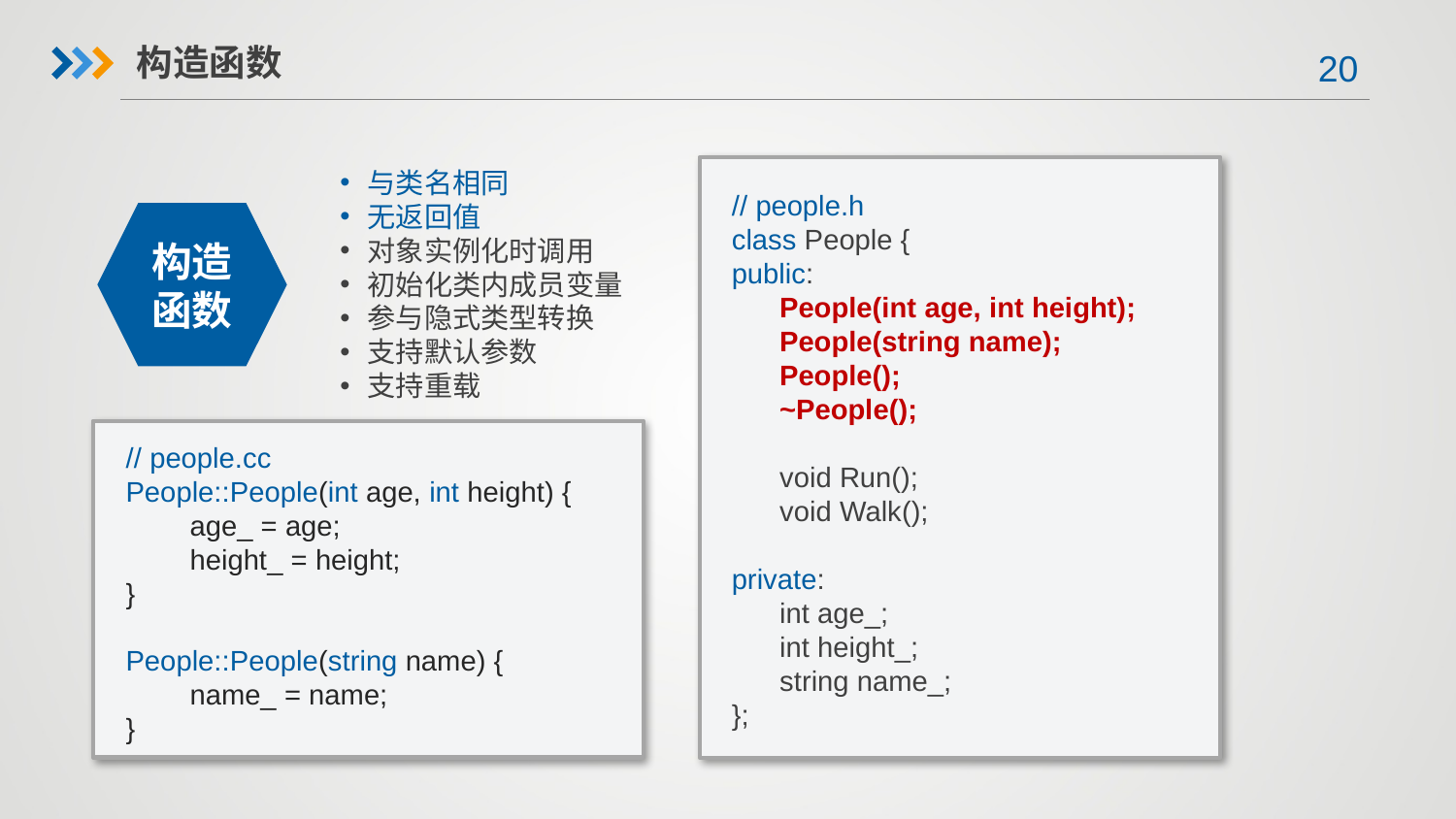

构造函数

// people.h
class People {
public:
      People(int age, int height);
      People(string name);
      People();
      ~People();

      void Run();
      void Walk();

private:
      int age_;
      int height_;
      string name_;
};
与类名相同
无返回值
对象实例化时调用
初始化类内成员变量
参与隐式类型转换
支持默认参数
支持重载
构造函数

// people.cc
People::People(int age, int height) {
        age_ = age;
        height_ = height;
}

People::People(string name) {
        name_ = name;
}